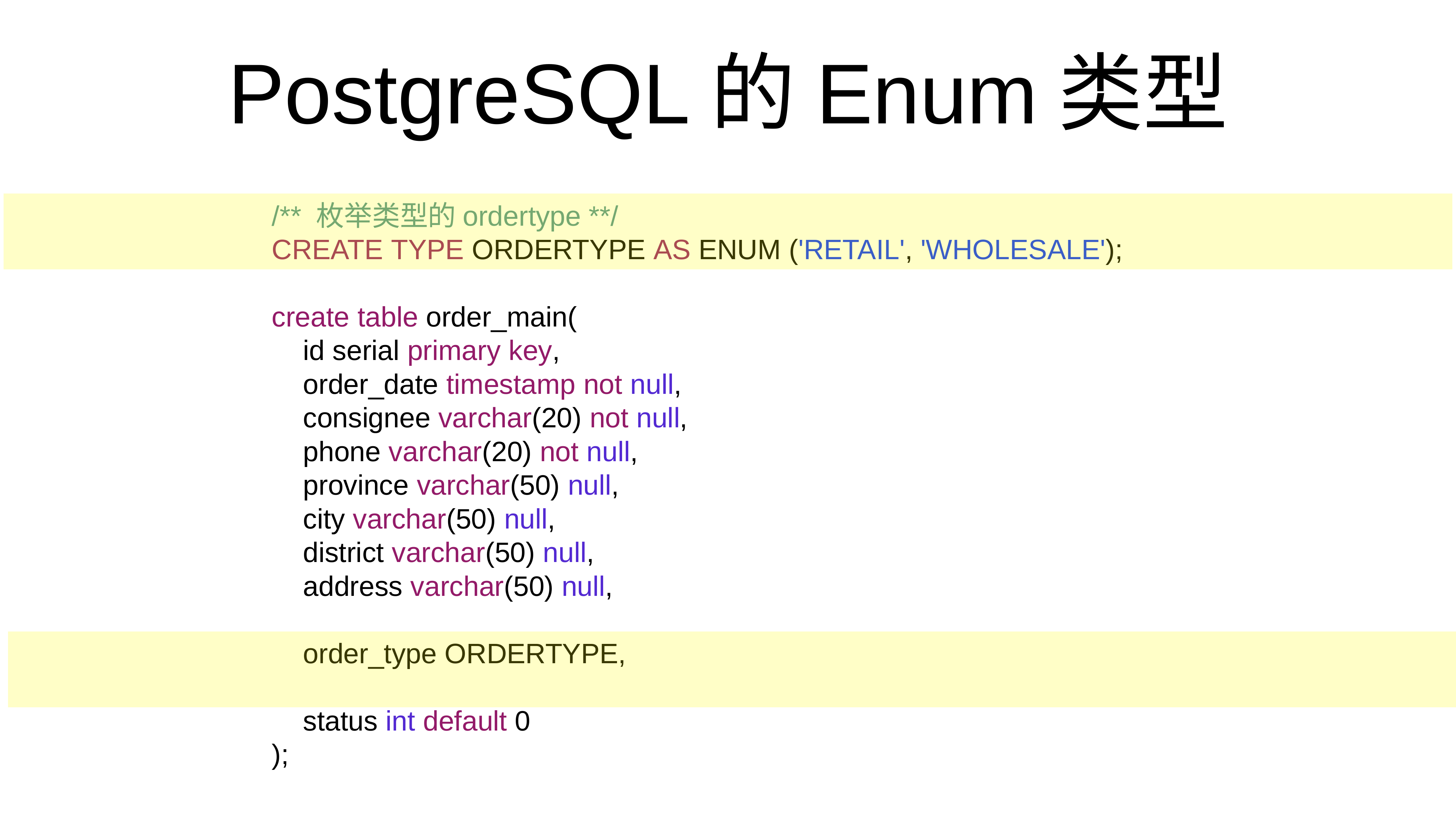

# PostgreSQL的Enum类型
/** 枚举类型的ordertype **/
CREATE TYPE ORDERTYPE AS ENUM ('RETAIL', 'WHOLESALE');

create table order_main(
    id serial primary key,
    order_date timestamp not null,
    consignee varchar(20) not null,
    phone varchar(20) not null,
    province varchar(50) null,
    city varchar(50) null,
    district varchar(50) null,
    address varchar(50) null,

    order_type ORDERTYPE,

    status int default 0
);